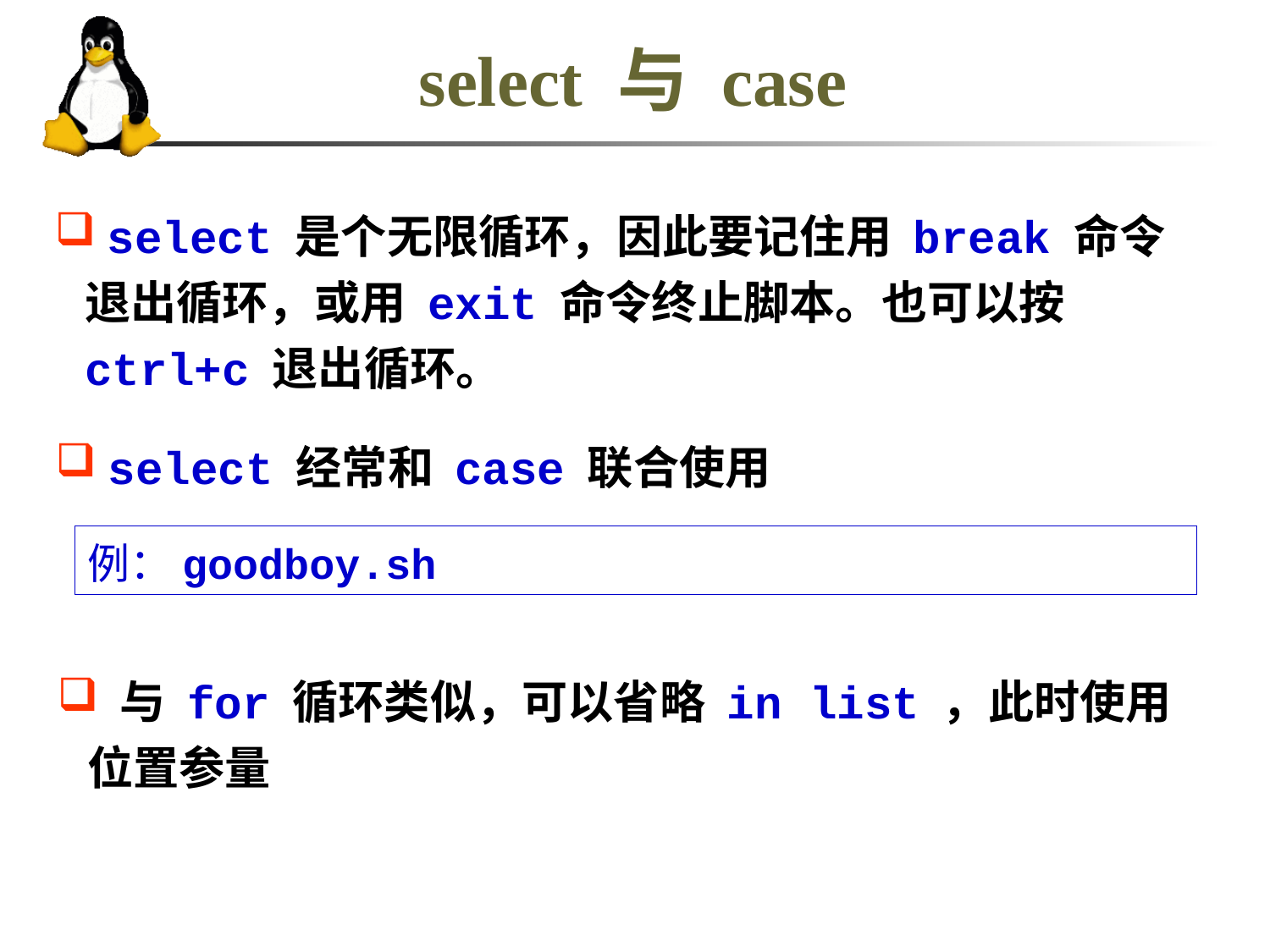

# select 与 case
 select 是个无限循环，因此要记住用 break 命令退出循环，或用 exit 命令终止脚本。也可以按 ctrl+c 退出循环。
 select 经常和 case 联合使用
例：goodboy.sh
 与 for 循环类似，可以省略 in list ，此时使用位置参量